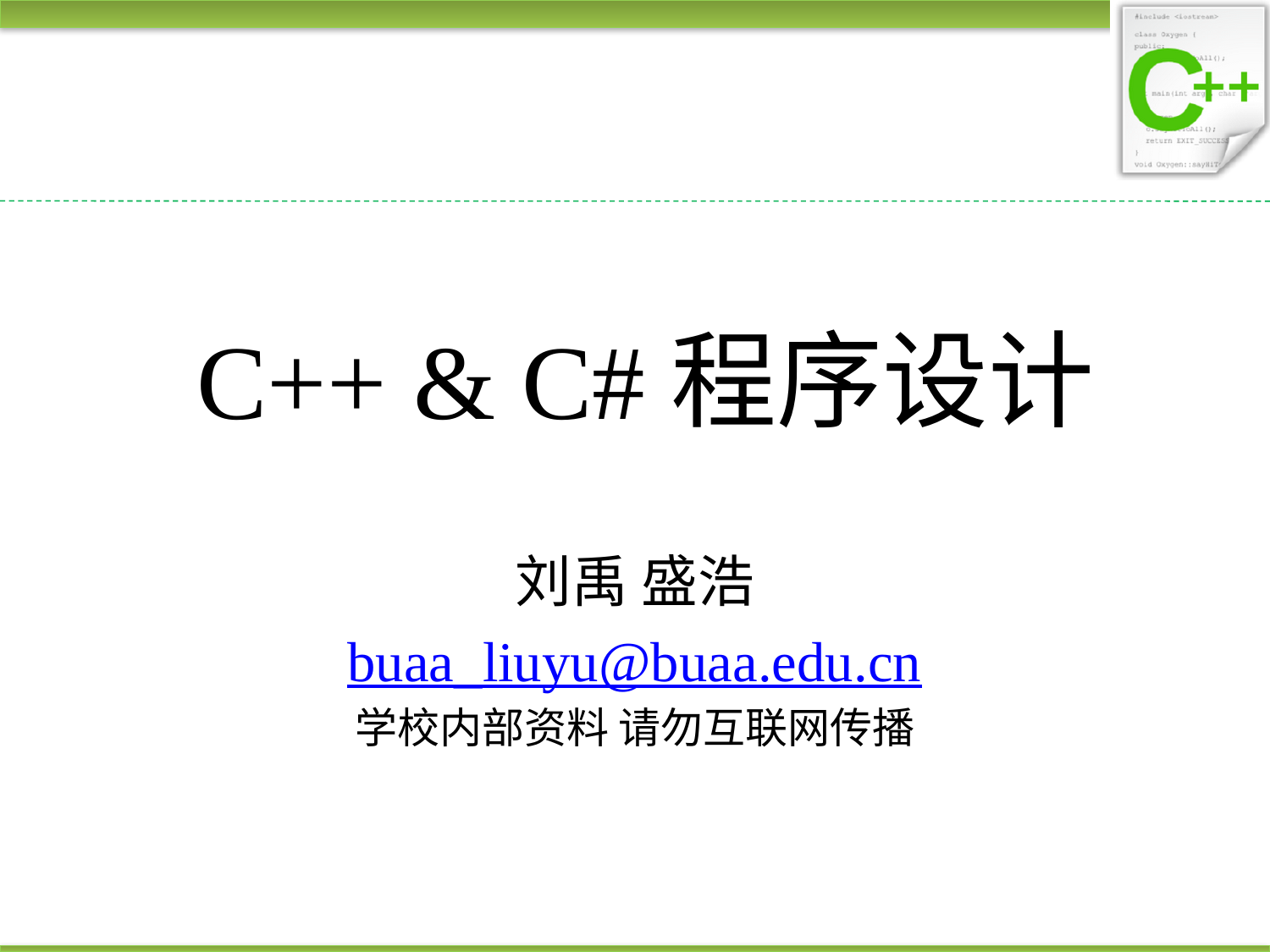

# C++ & C#程序设计
刘禹 盛浩
buaa_liuyu@buaa.edu.cn
学校内部资料 请勿互联网传播